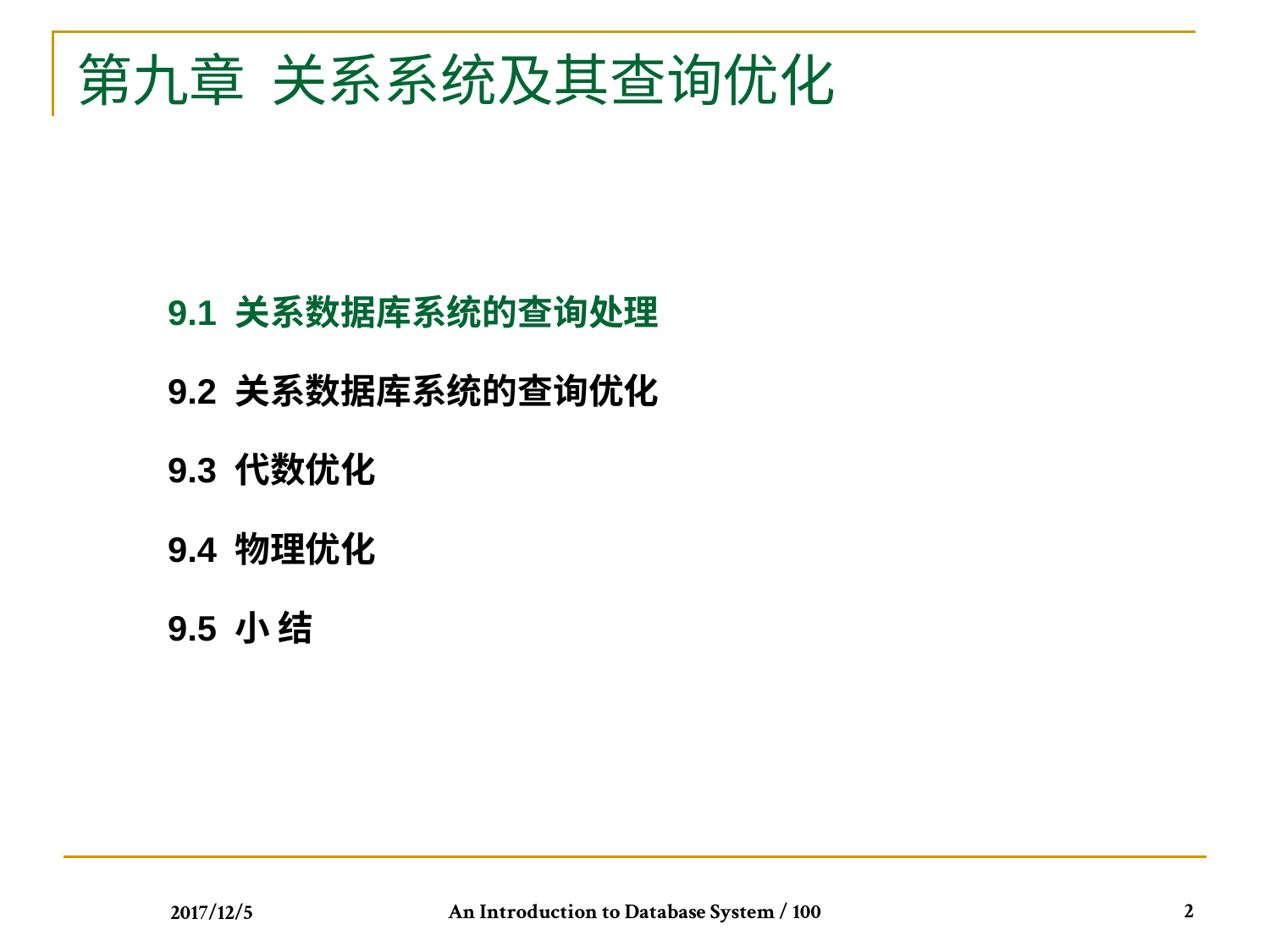

# 第九章  关系系统及其查询优化
9.1 关系数据库系统的查询处理
9.2 关系数据库系统的查询优化
9.3 代数优化
9.4 物理优化
9.5 小 结
2017/12/5
2
An Introduction to Database System / 100